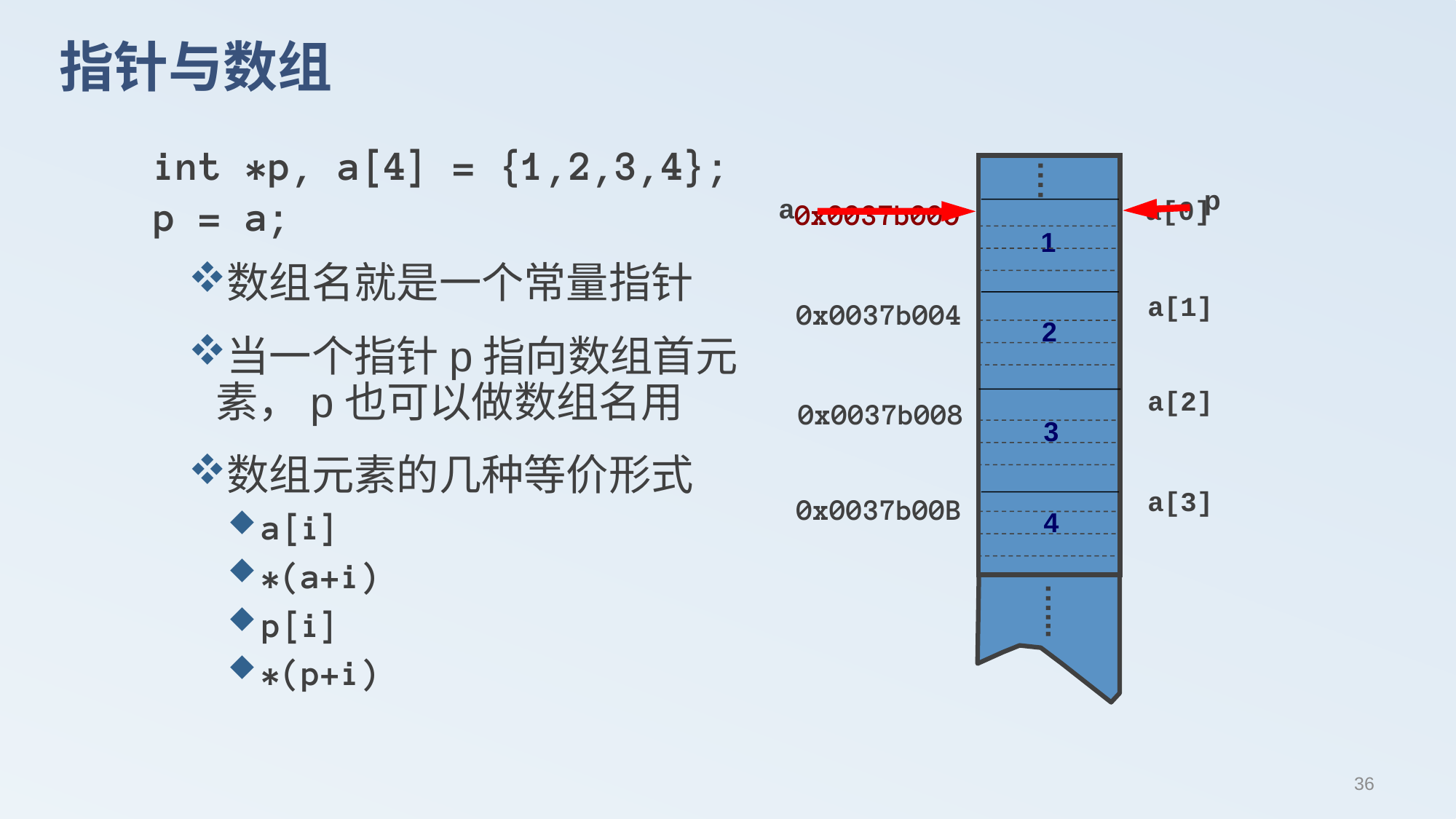

# 指针与数组
int *p, a[4] = {1,2,3,4};
p = a;
….

p

a

a[0]
0x0037b000

1

数组名就是一个常量指针
当一个指针p指向数组首元素，p也可以做数组名用
数组元素的几种等价形式
a[i]
*(a+i)
p[i]
*(p+i)

a[1]
0x0037b004

2

a[2]

0x0037b008
3

a[3]
0x0037b00B

4

…...